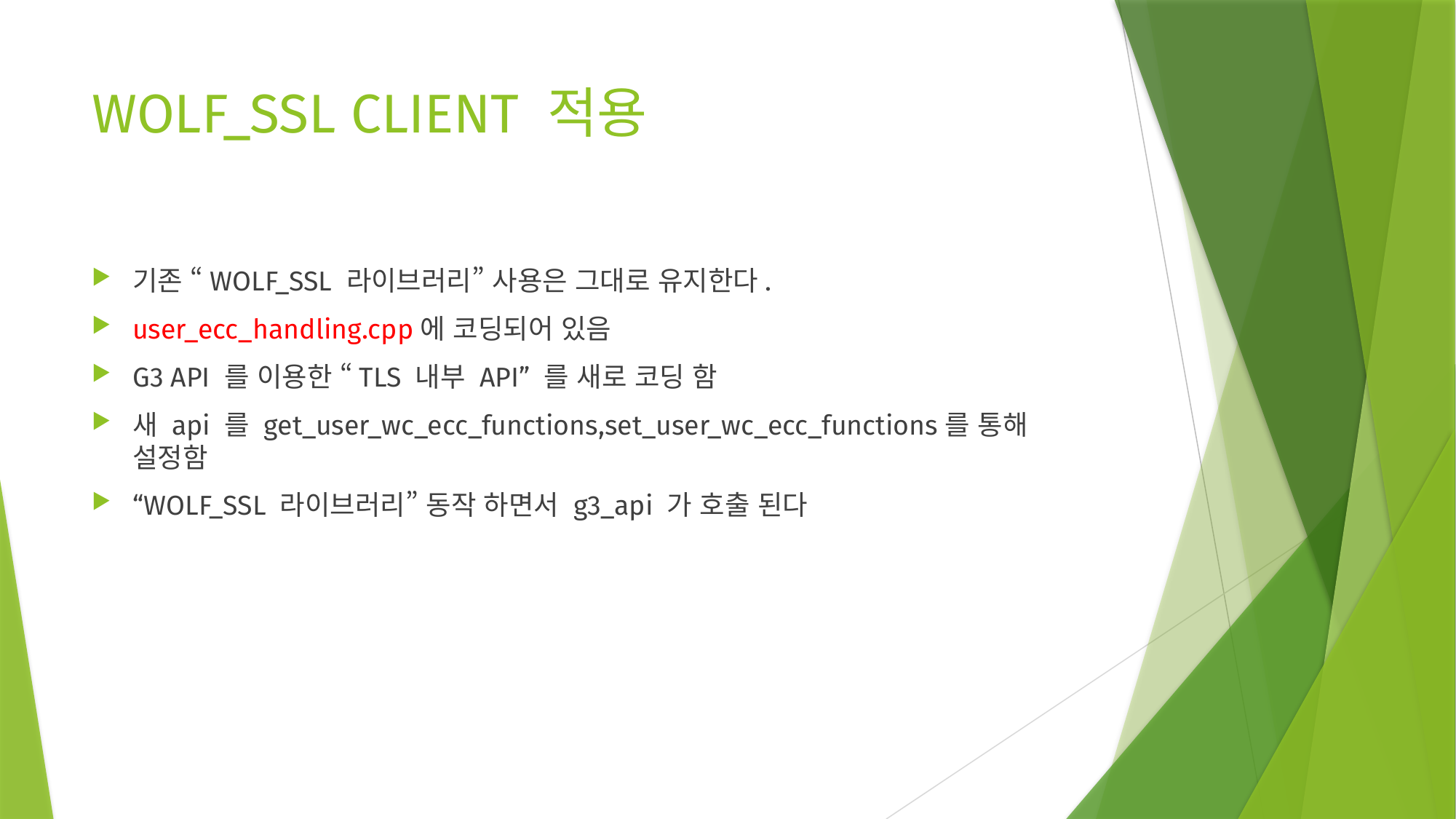

# WOLF_SSL CLIENT 적용
기존 “WOLF_SSL 라이브러리” 사용은 그대로 유지한다.
user_ecc_handling.cpp에 코딩되어 있음
G3 API 를 이용한 “TLS 내부 API” 를 새로 코딩 함
새 api 를 get_user_wc_ecc_functions,set_user_wc_ecc_functions를 통해 설정함
“WOLF_SSL 라이브러리” 동작 하면서 g3_api 가 호출 된다